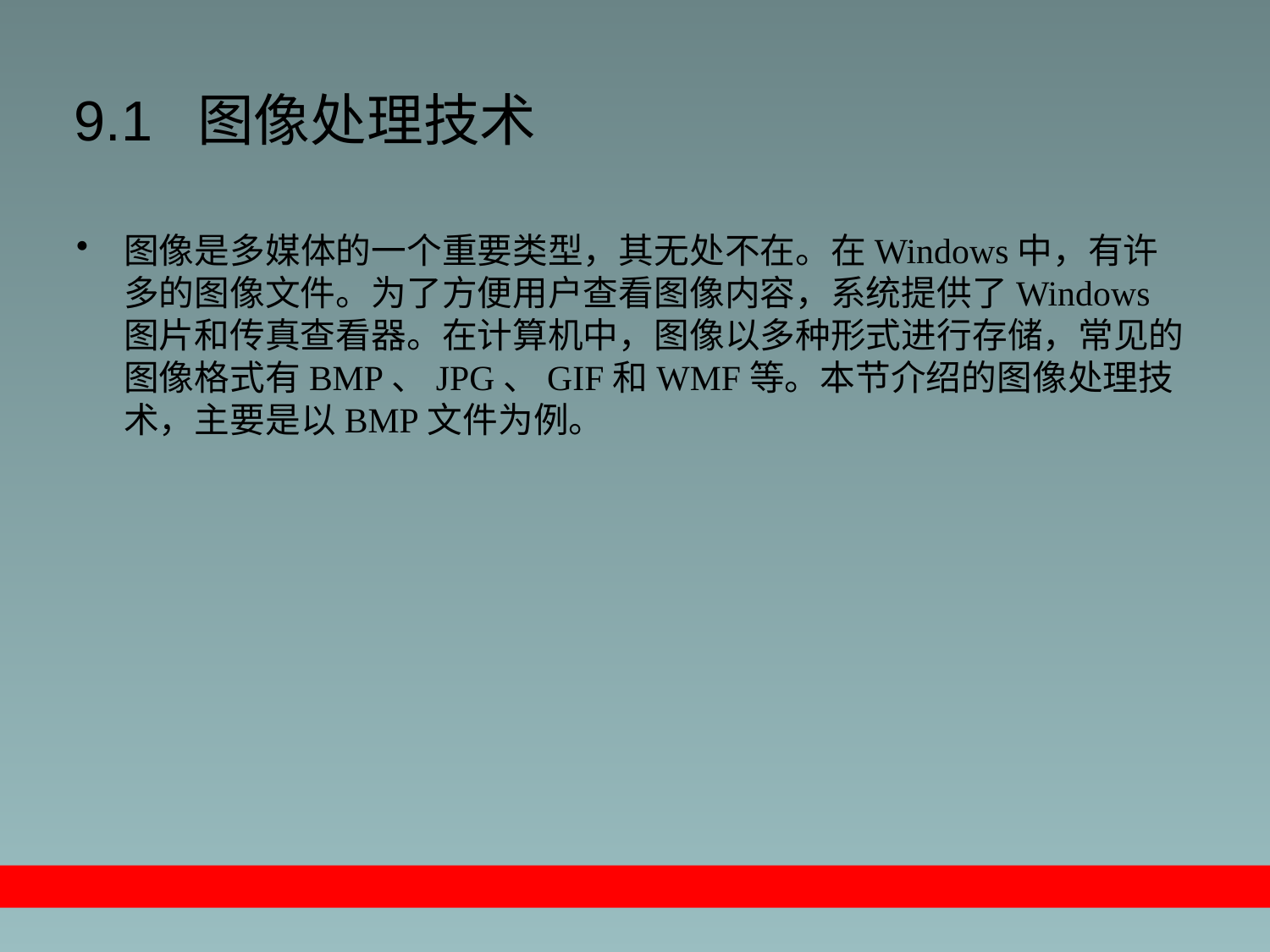

# 9.1  图像处理技术
图像是多媒体的一个重要类型，其无处不在。在Windows中，有许多的图像文件。为了方便用户查看图像内容，系统提供了Windows图片和传真查看器。在计算机中，图像以多种形式进行存储，常见的图像格式有BMP、JPG、GIF和WMF等。本节介绍的图像处理技术，主要是以BMP文件为例。